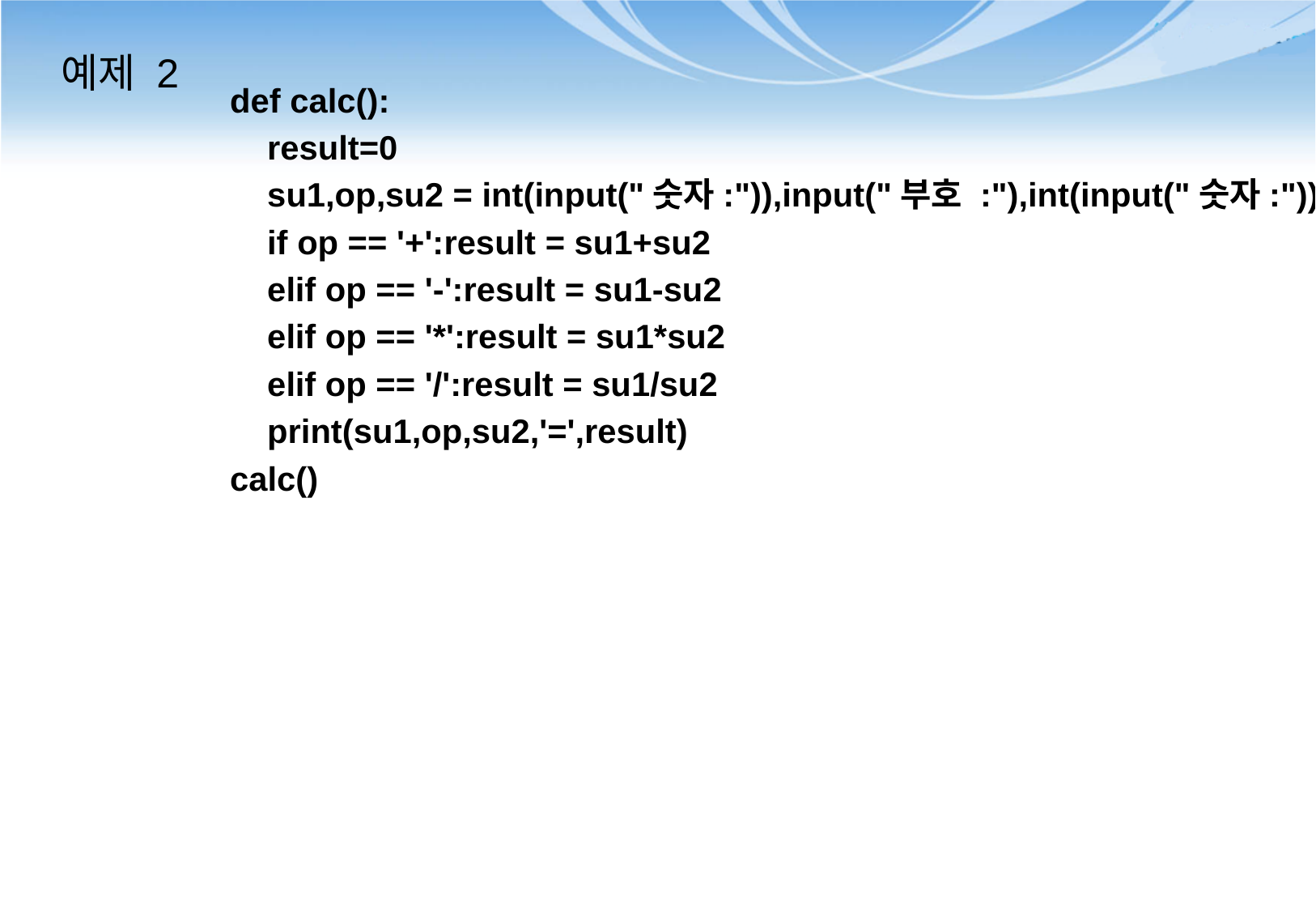

# 예제 2
def calc():
    result=0
    su1,op,su2 = int(input("숫자:")),input("부호 :"),int(input("숫자:"))
    if op == '+':result = su1+su2
    elif op == '-':result = su1-su2
    elif op == '*':result = su1*su2
    elif op == '/':result = su1/su2
    print(su1,op,su2,'=',result)
calc()